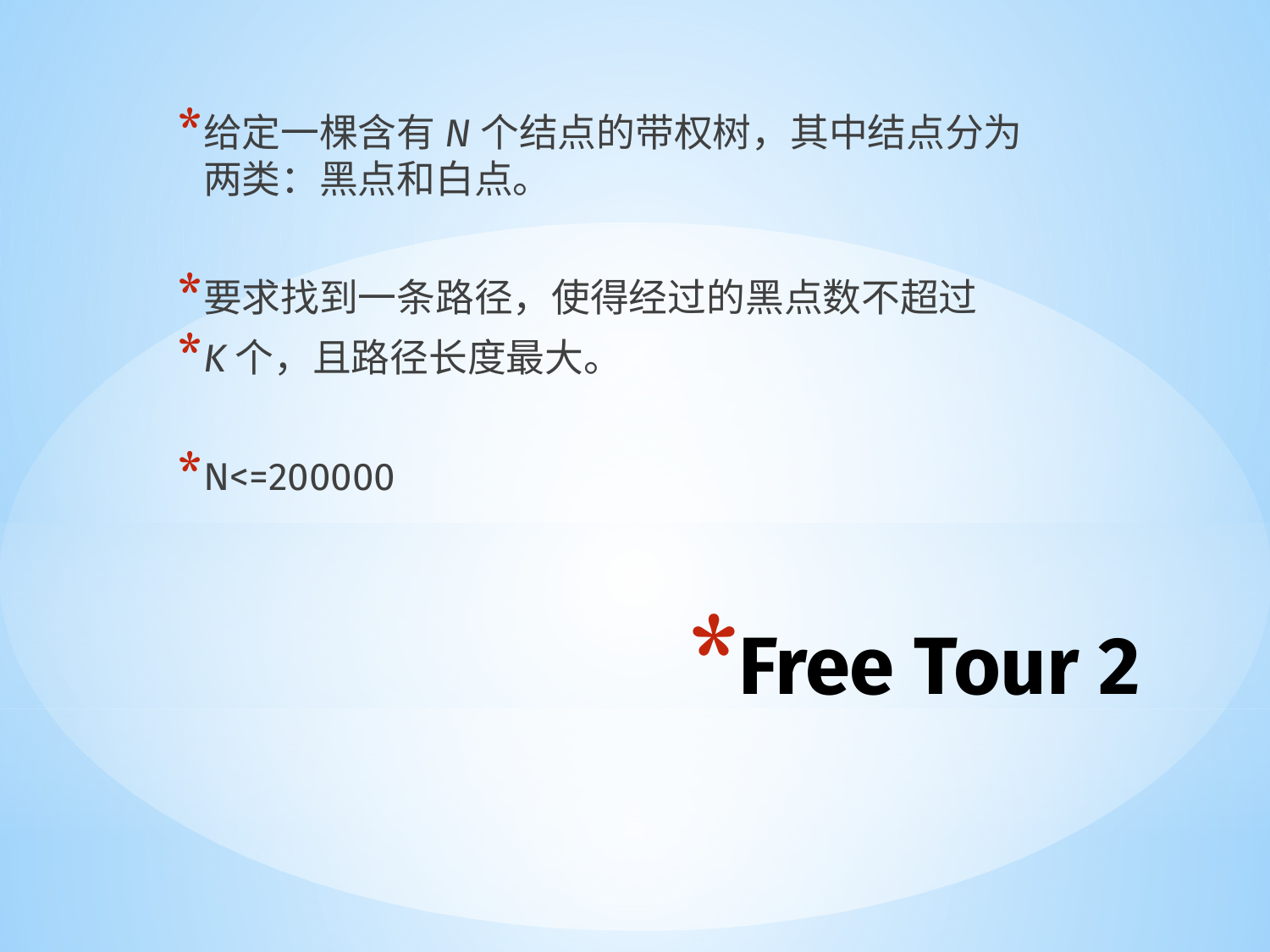

给定一棵含有N个结点的带权树，其中结点分为两类：黑点和白点。

要求找到一条路径，使得经过的黑点数不超过
K个，且路径长度最大。

N<=200000

# Free Tour 2